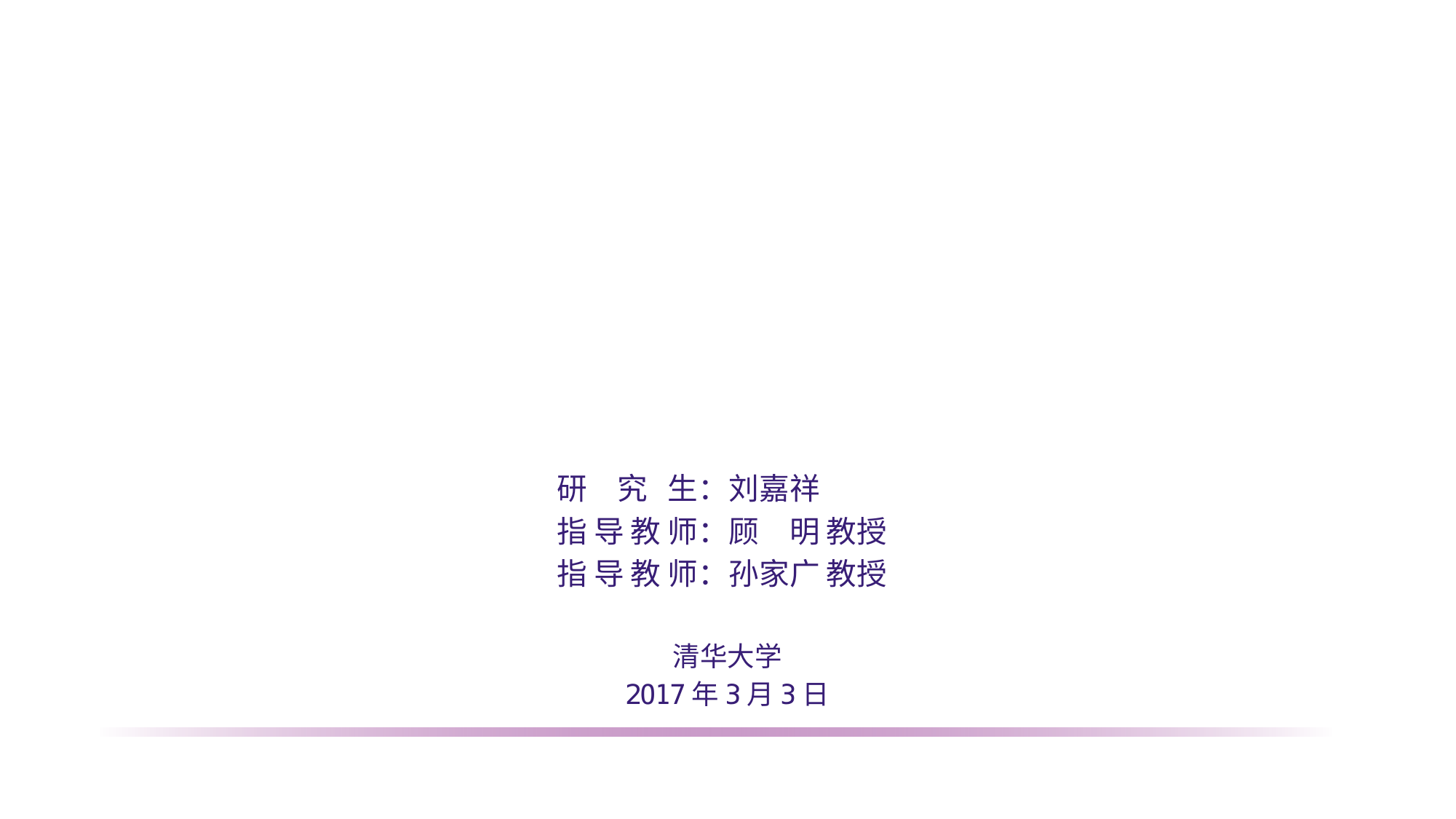

# 基于重写技术的嵌入式系统建模与验证 （博士学位论文预答辩）
研　究   生：刘嘉祥
指 导 教 师：顾　明 教授
指 导 教 师：孙家广 教授

清华大学
2017年3月3日